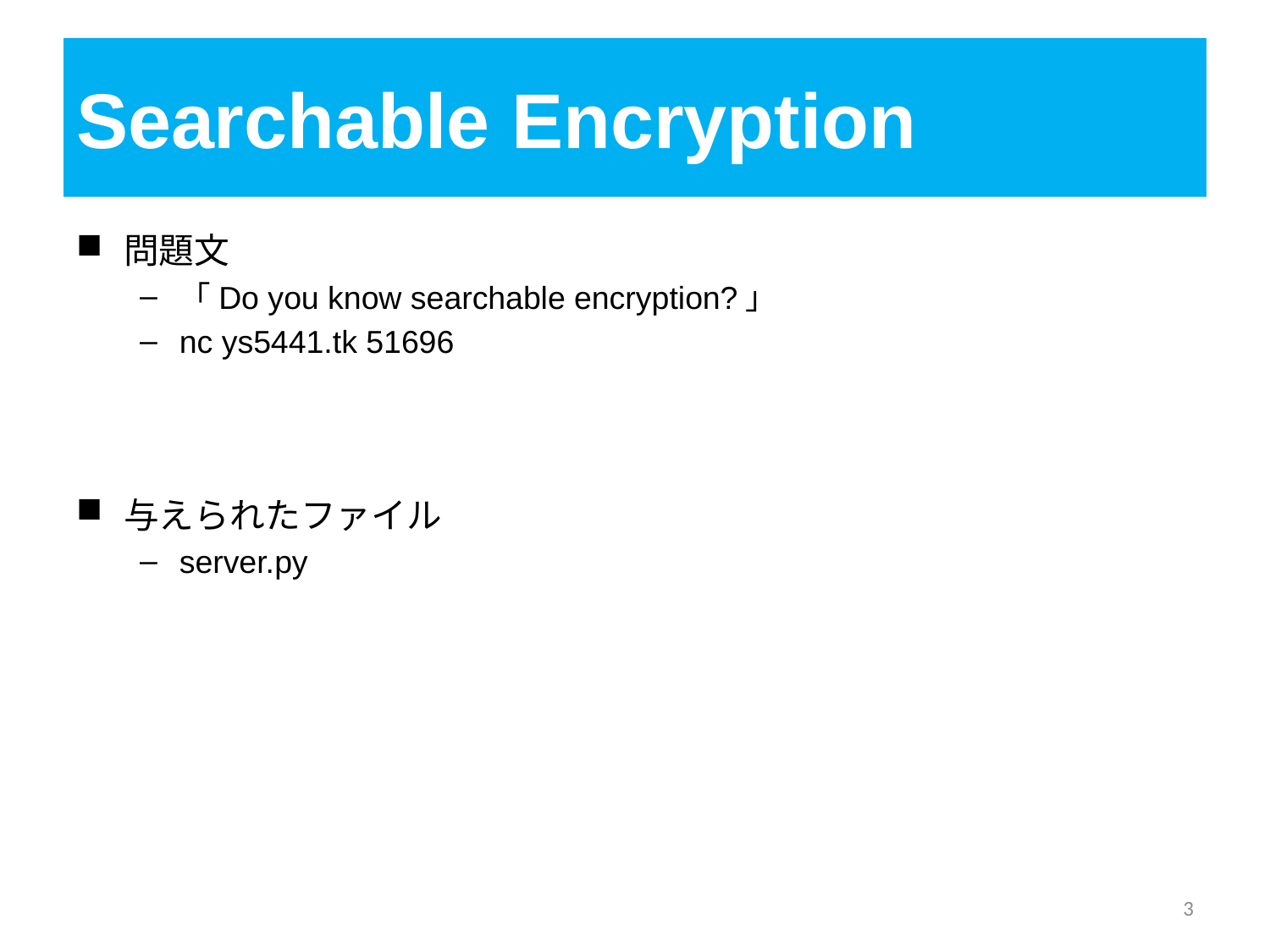

# Searchable Encryption
問題文
「Do you know searchable encryption?」
nc ys5441.tk 51696

与えられたファイル
server.py
3